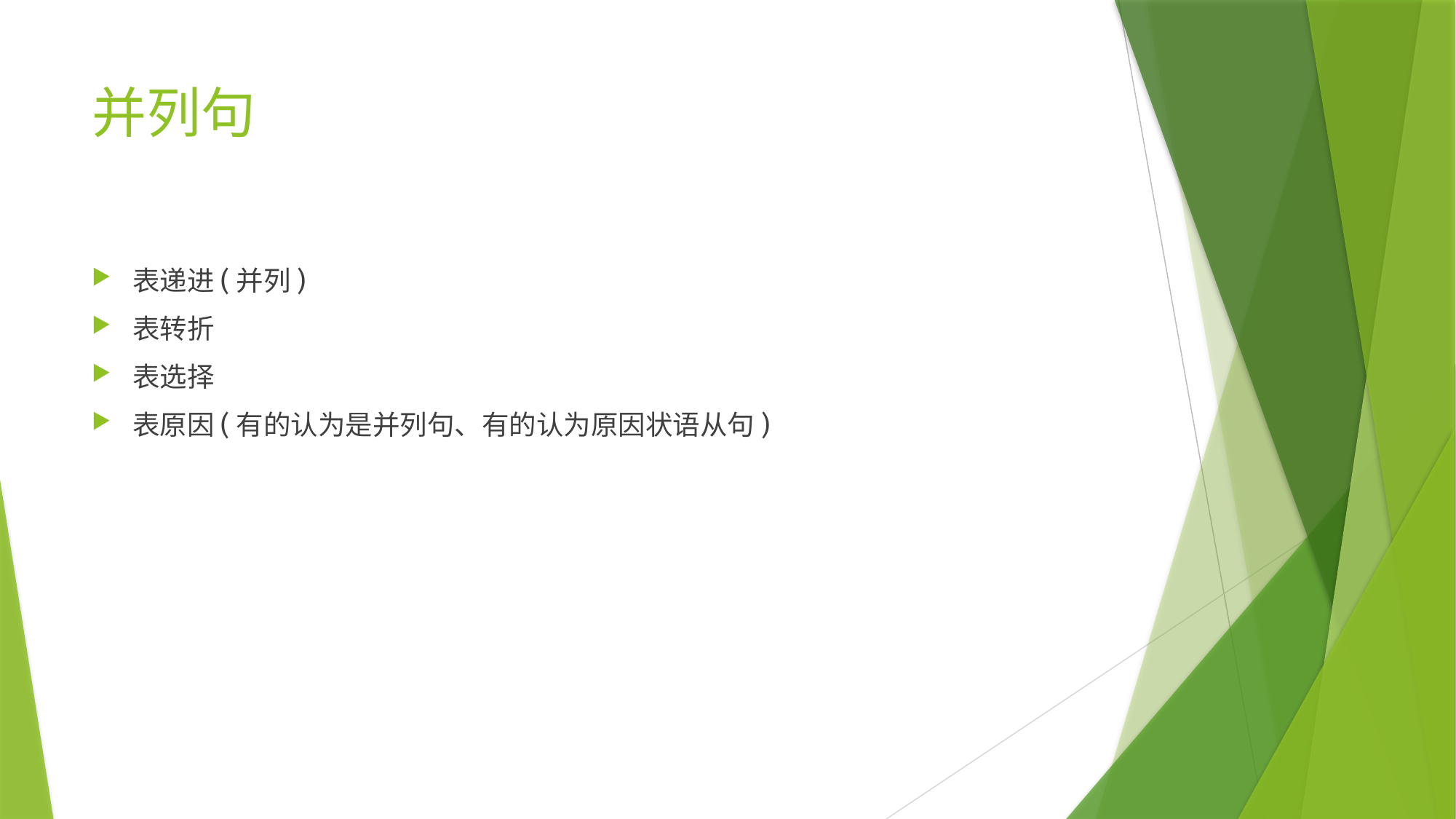

# 并列句
表递进(并列)
表转折
表选择
表原因(有的认为是并列句、有的认为原因状语从句)